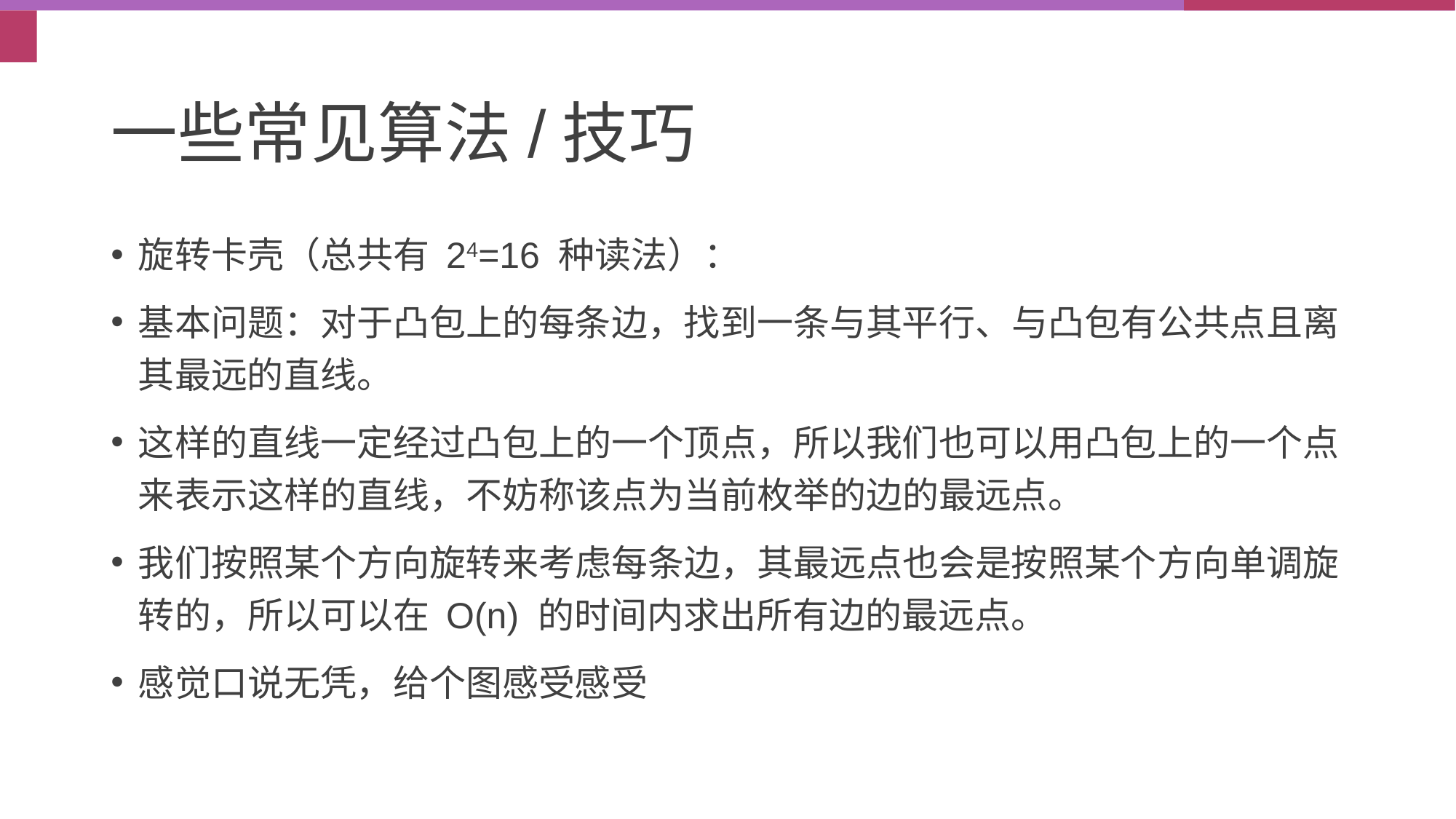

# 一些常见算法/技巧
旋转卡壳（总共有 24=16 种读法）：
基本问题：对于凸包上的每条边，找到一条与其平行、与凸包有公共点且离其最远的直线。
这样的直线一定经过凸包上的一个顶点，所以我们也可以用凸包上的一个点来表示这样的直线，不妨称该点为当前枚举的边的最远点。
我们按照某个方向旋转来考虑每条边，其最远点也会是按照某个方向单调旋转的，所以可以在 O(n) 的时间内求出所有边的最远点。
感觉口说无凭，给个图感受感受